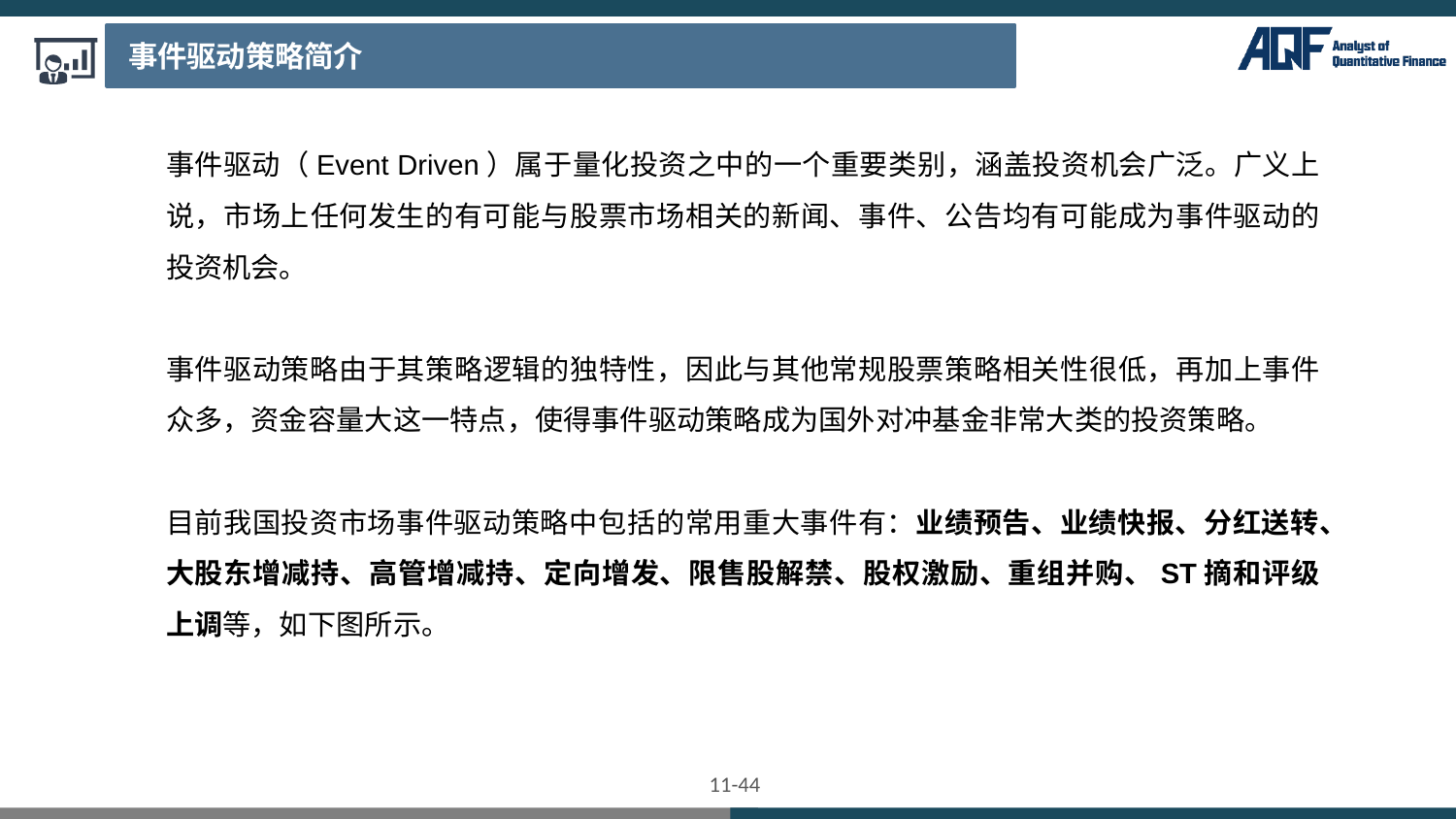

事件驱动策略简介
事件驱动（Event Driven）属于量化投资之中的一个重要类别，涵盖投资机会广泛。广义上说，市场上任何发生的有可能与股票市场相关的新闻、事件、公告均有可能成为事件驱动的投资机会。

事件驱动策略由于其策略逻辑的独特性，因此与其他常规股票策略相关性很低，再加上事件众多，资金容量大这一特点，使得事件驱动策略成为国外对冲基金非常大类的投资策略。

目前我国投资市场事件驱动策略中包括的常用重大事件有：业绩预告、业绩快报、分红送转、大股东增减持、高管增减持、定向增发、限售股解禁、股权激励、重组并购、ST摘和评级上调等，如下图所示。